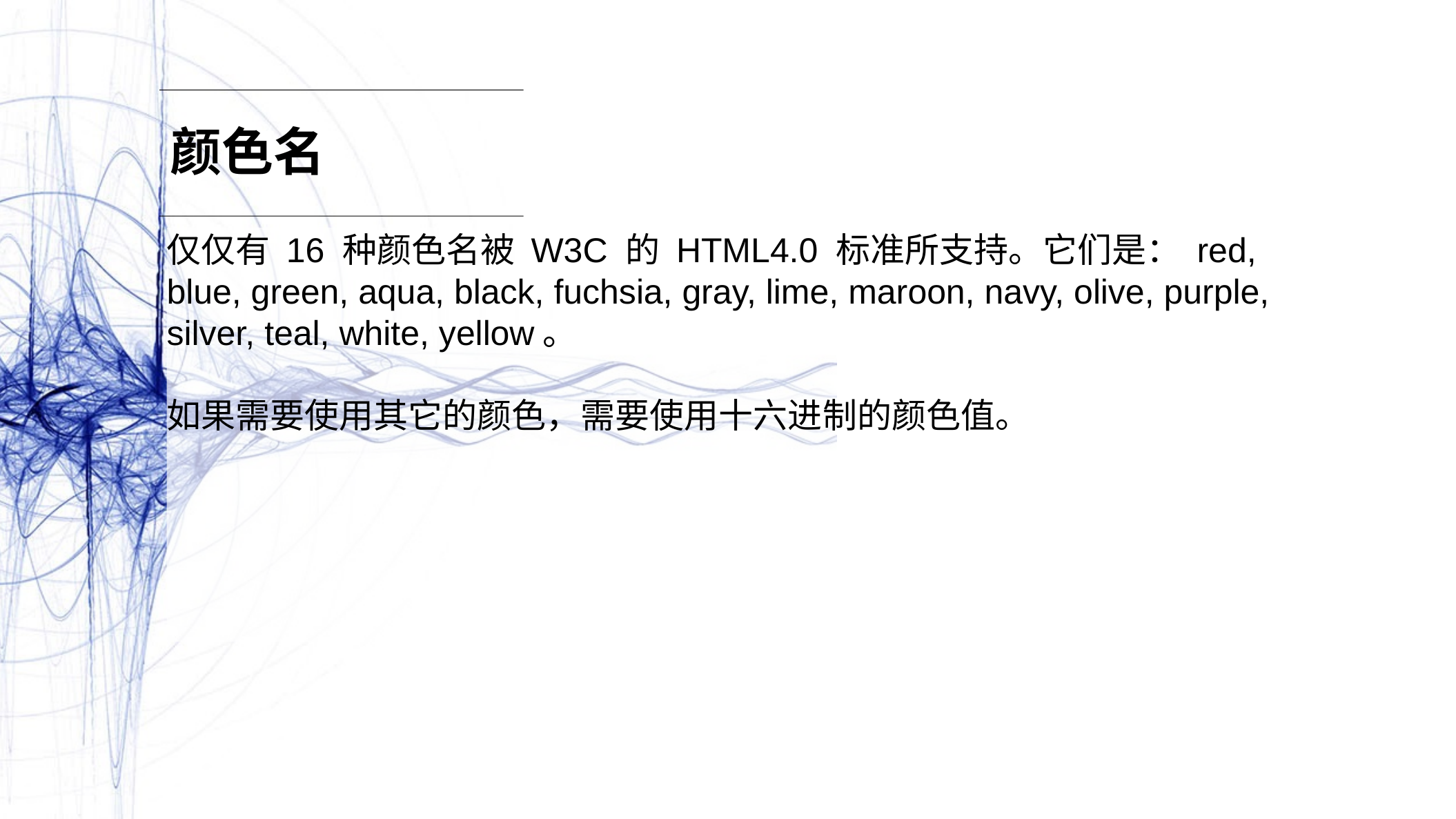

颜色名

仅仅有 16 种颜色名被 W3C 的 HTML4.0 标准所支持。它们是： red, blue, green, aqua, black, fuchsia, gray, lime, maroon, navy, olive, purple, silver, teal, white, yellow。

如果需要使用其它的颜色，需要使用十六进制的颜色值。